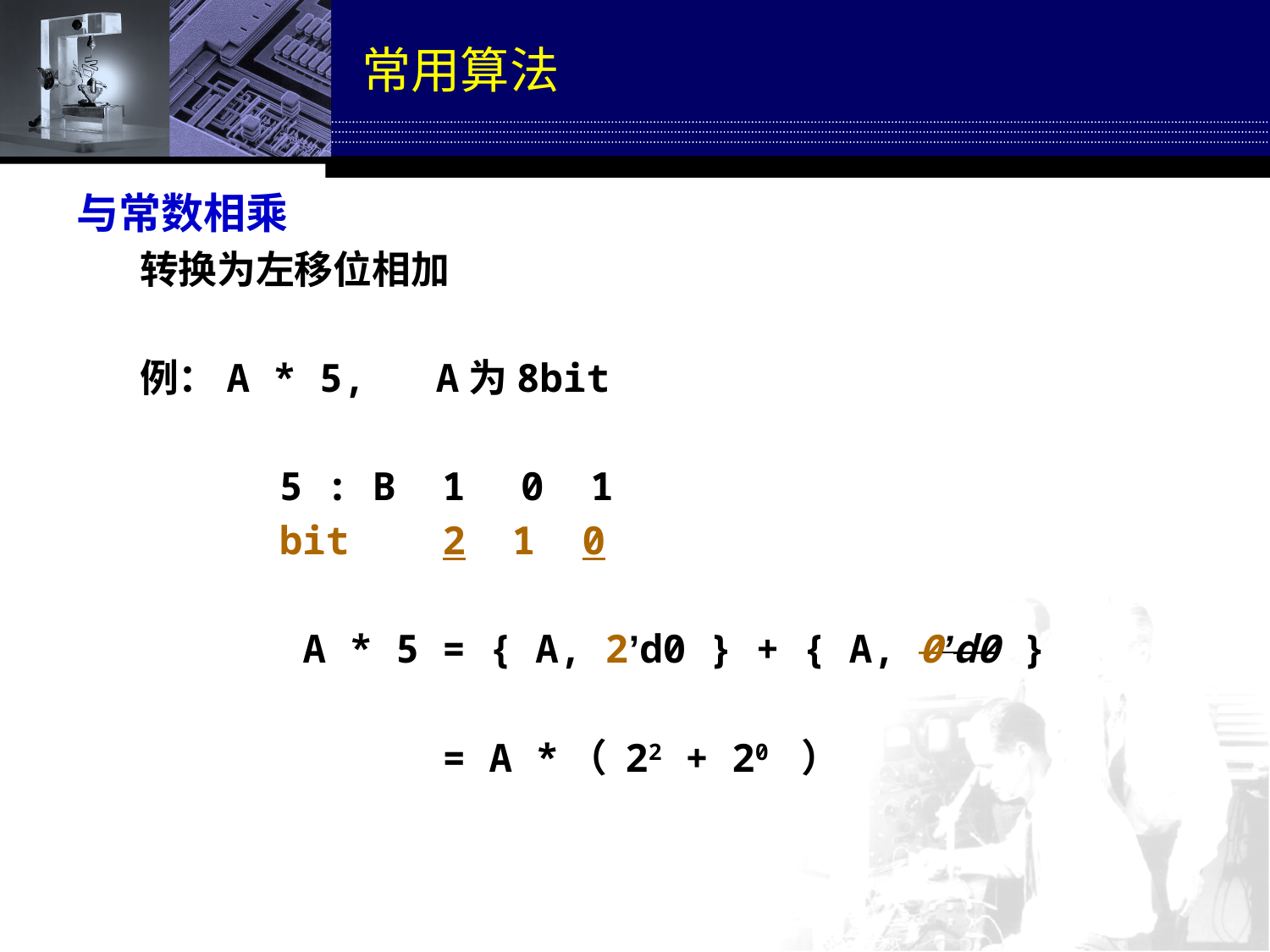

# 常用算法
与常数相乘
转换为左移位相加

例：A * 5,   A为8bit

      5 : B  1	0  1
      bit    2  1  0

       A * 5 = { A, 2’d0 } + { A, 0’d0 }

             = A *（ 22 + 20 ）